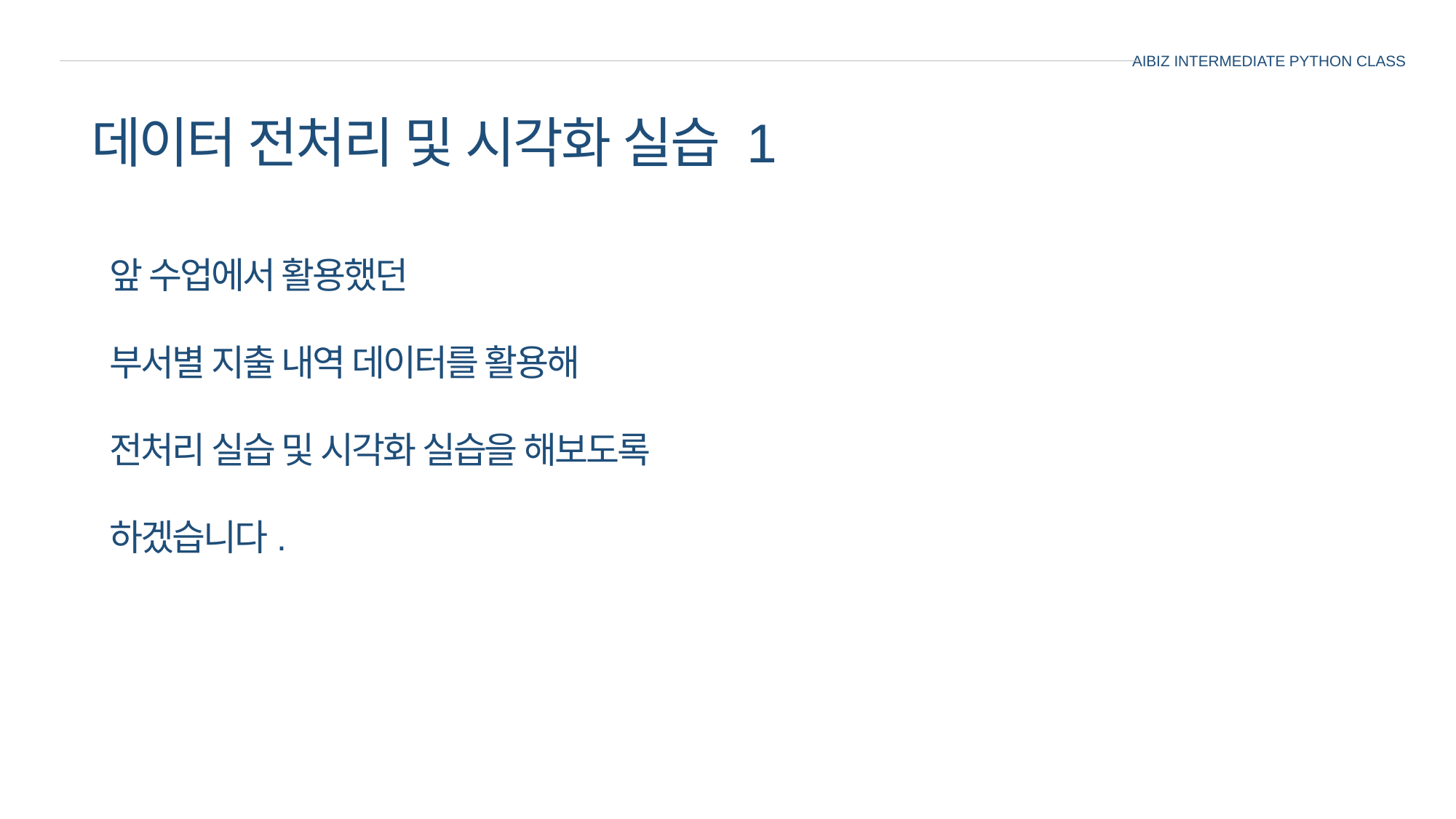

AIBIZ INTERMEDIATE PYTHON CLASS
데이터 전처리 및 시각화 실습 1
앞 수업에서 활용했던

부서별 지출 내역 데이터를 활용해

전처리 실습 및 시각화 실습을 해보도록

하겠습니다.